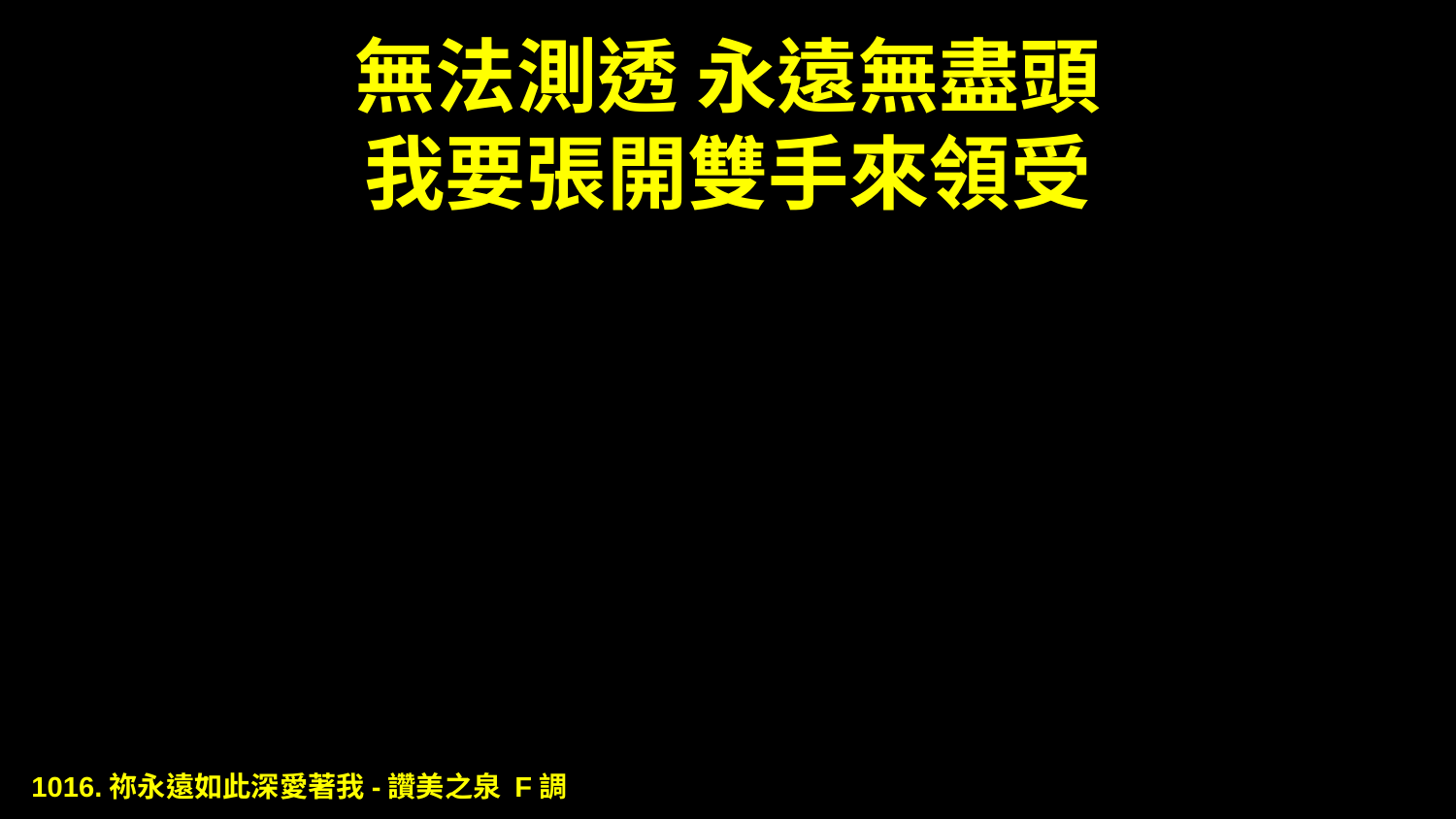

# 無法測透 永遠無盡頭 我要張開雙手來領受
1016.祢永遠如此深愛著我-讚美之泉 F調